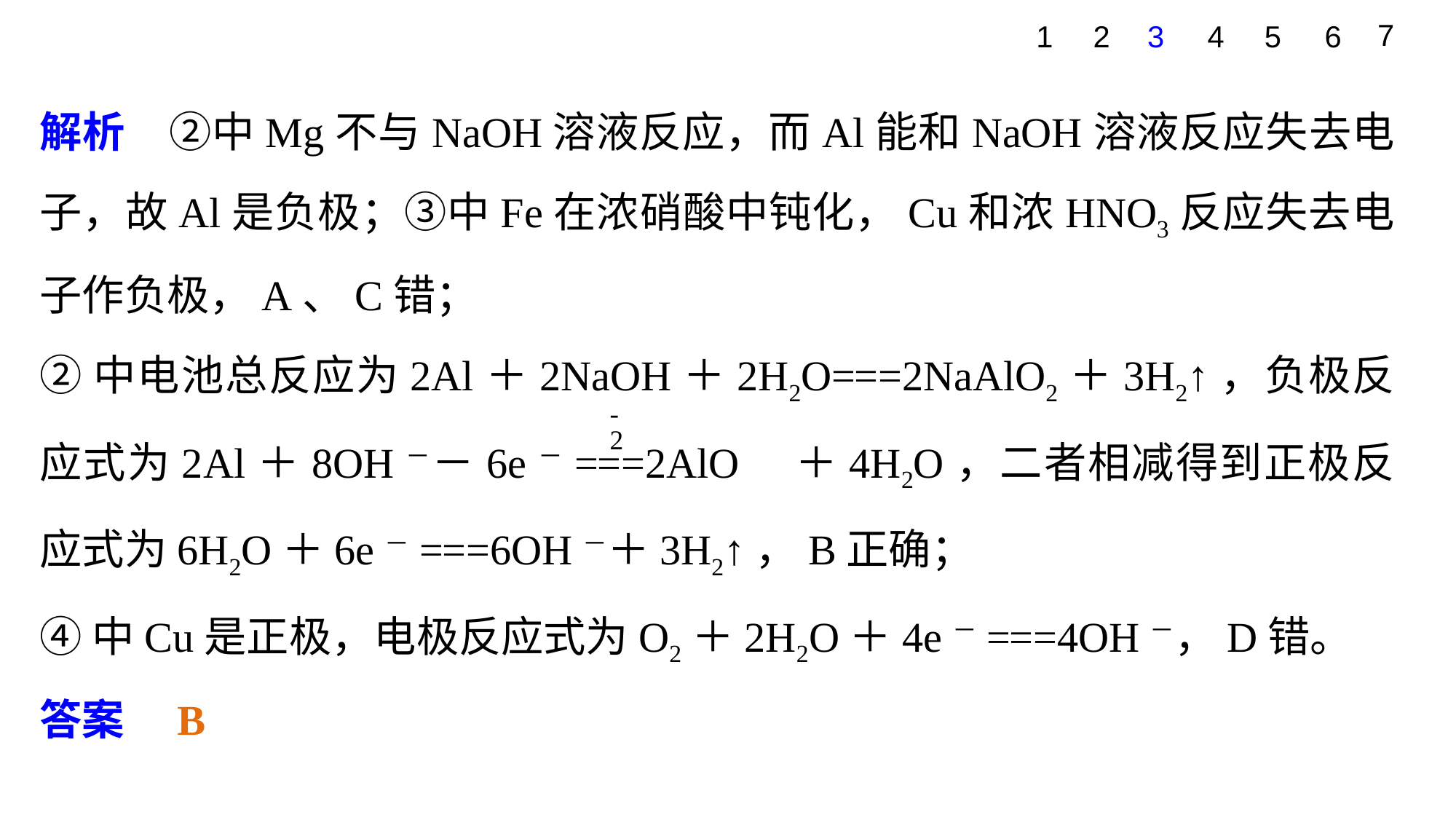

7
1
2
3
4
5
6
解析　②中Mg不与NaOH溶液反应，而Al能和NaOH溶液反应失去电子，故Al是负极；③中Fe在浓硝酸中钝化，Cu和浓HNO3反应失去电子作负极，A、C错；
②中电池总反应为2Al＋2NaOH＋2H2O===2NaAlO2＋3H2↑，负极反应式为2Al＋8OH－－6e－===2AlO　＋4H2O，二者相减得到正极反应式为6H2O＋6e－===6OH－＋3H2↑，B正确；
④中Cu是正极，电极反应式为O2＋2H2O＋4e－===4OH－，D错。
答案　B
-
2